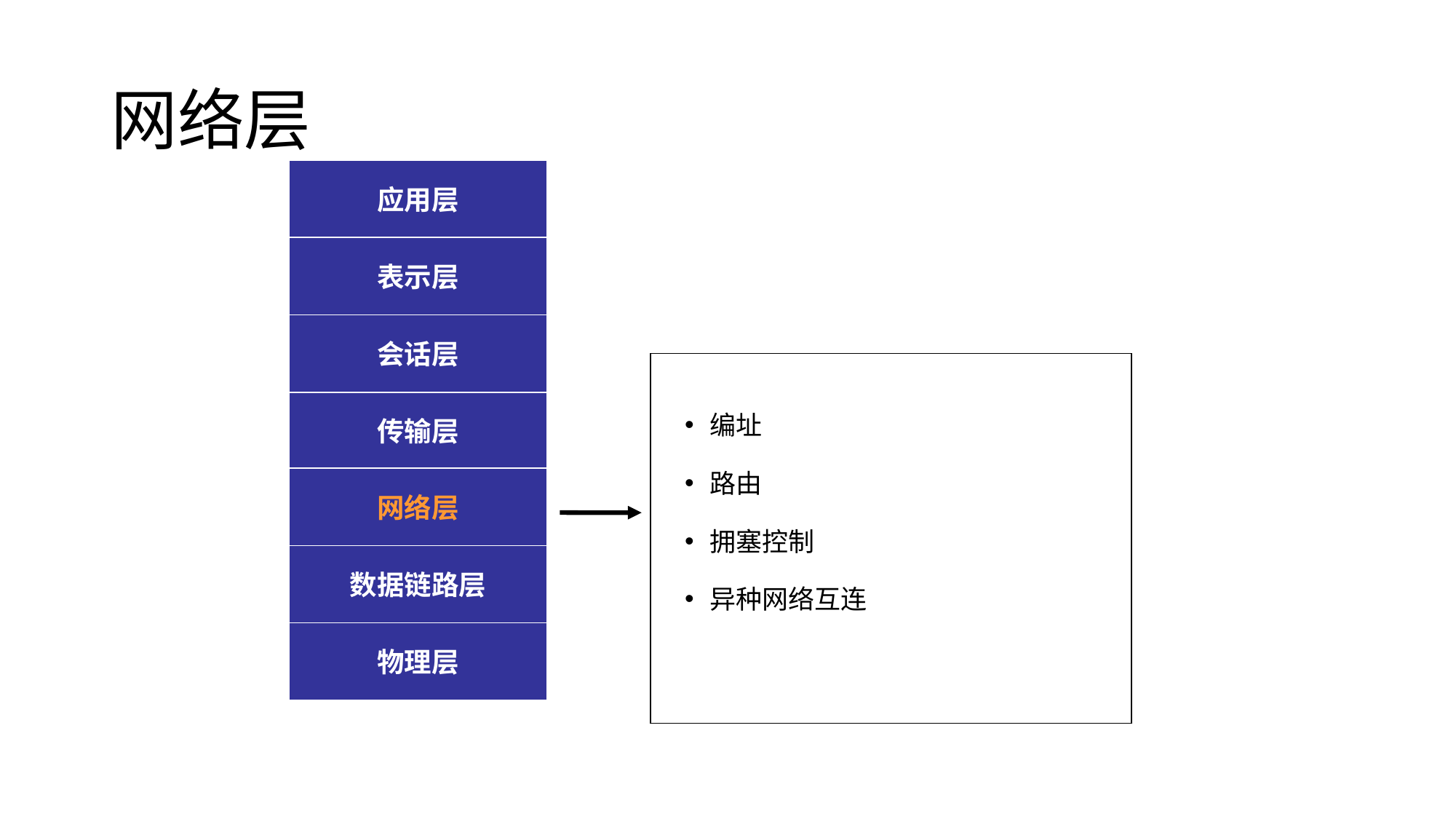

# 网络层
应用层
表示层
会话层

编址
路由
拥塞控制
异种网络互连
传输层
网络层

数据链路层
物理层